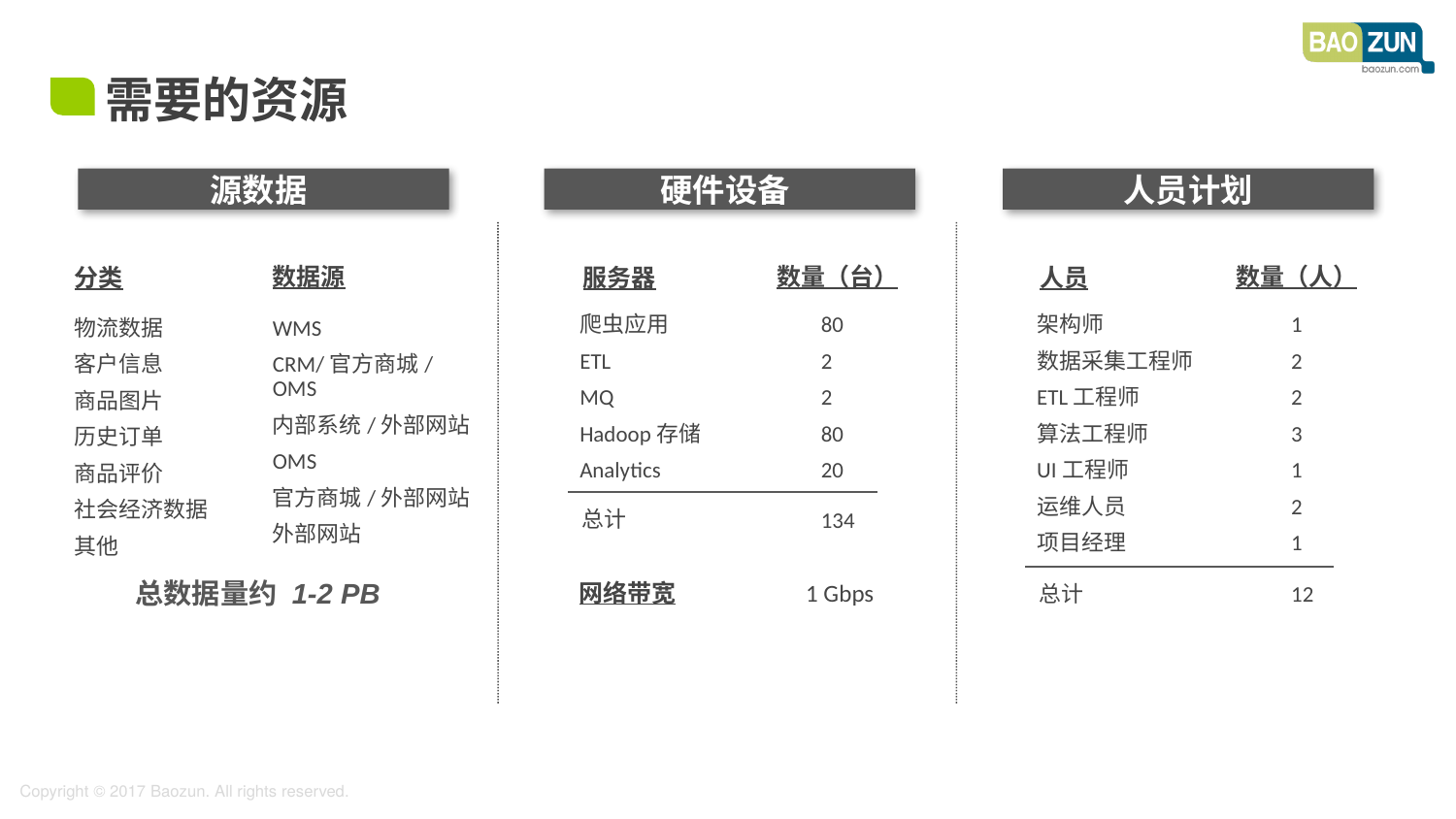

# 需要的资源
源数据
硬件设备
人员计划

数据源
数量（台）
数量（人）
分类
服务器
人员
爬虫应用
ETL
MQ
Hadoop存储
Analytics
80
2
2
80
20
架构师
数据采集工程师
ETL工程师
算法工程师
UI工程师
运维人员
项目经理
1
2
2
3
1
2
1
物流数据
客户信息
商品图片
历史订单
商品评价
社会经济数据
其他
WMS
CRM/官方商城/OMS
内部系统/外部网站
OMS
官方商城/外部网站
外部网站

总计
134
网络带宽
1 Gbps
总数据量约 1-2 PB
总计
12